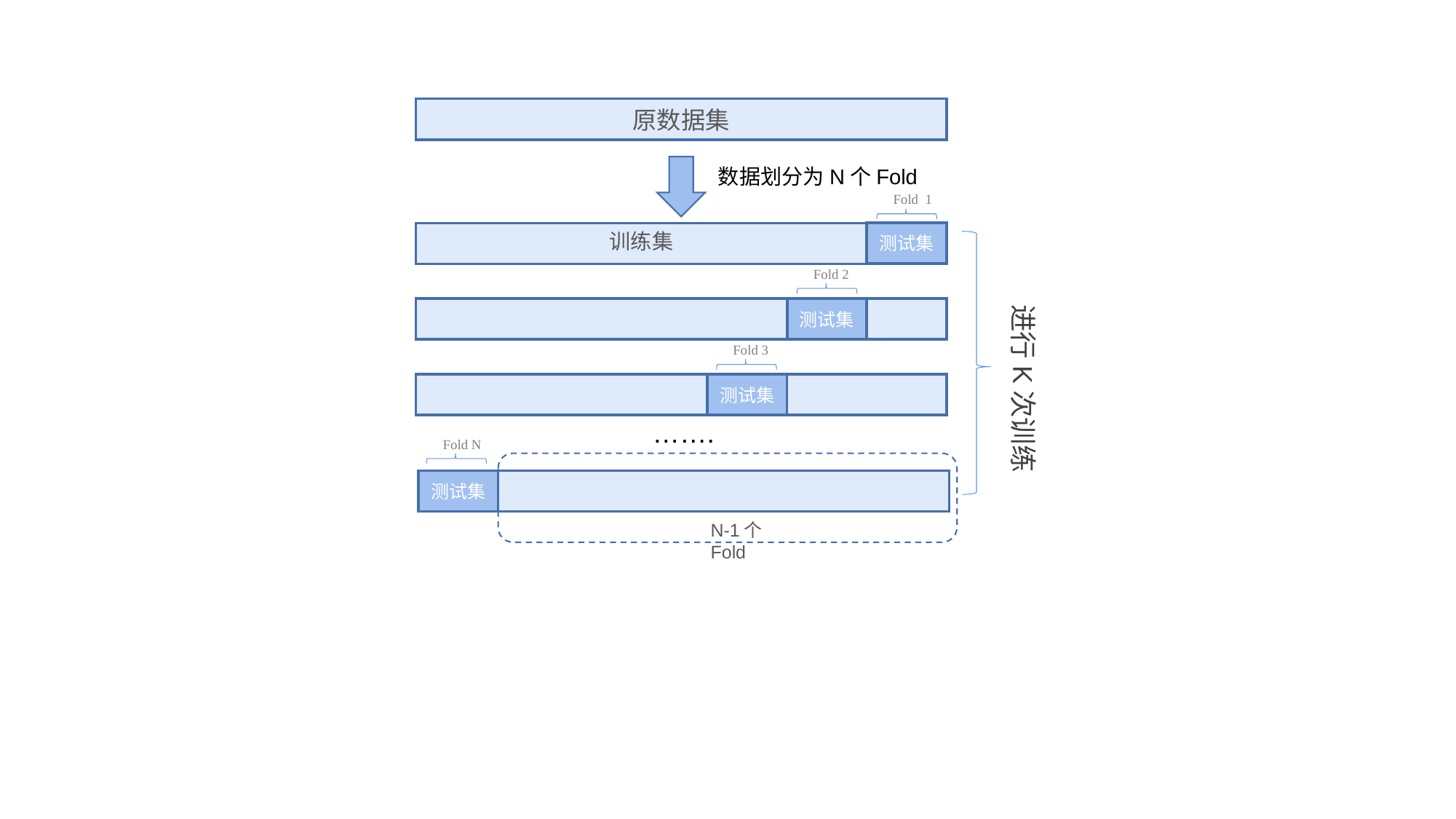

原数据集

数据划分为N个Fold
Fold  1

训练集
测试集

Fold 2

进行K次训练

测试集
Fold 3

测试集
…….
Fold N

测试集
N-1个Fold